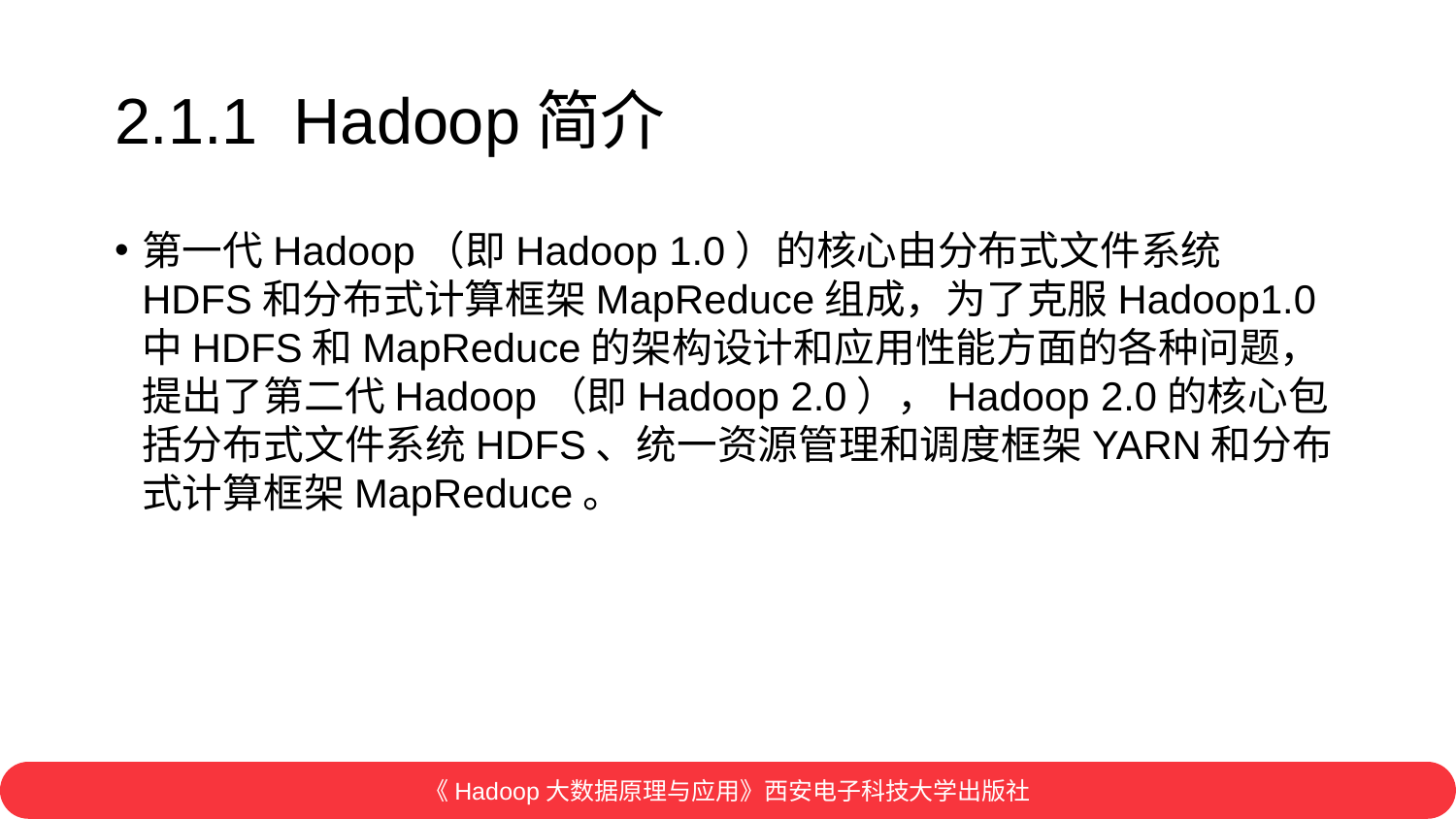

# 2.1.1  Hadoop简介
第一代Hadoop（即Hadoop 1.0）的核心由分布式文件系统HDFS和分布式计算框架MapReduce组成，为了克服Hadoop1.0中HDFS和MapReduce的架构设计和应用性能方面的各种问题，提出了第二代Hadoop（即Hadoop 2.0），Hadoop 2.0的核心包括分布式文件系统HDFS、统一资源管理和调度框架YARN和分布式计算框架MapReduce。